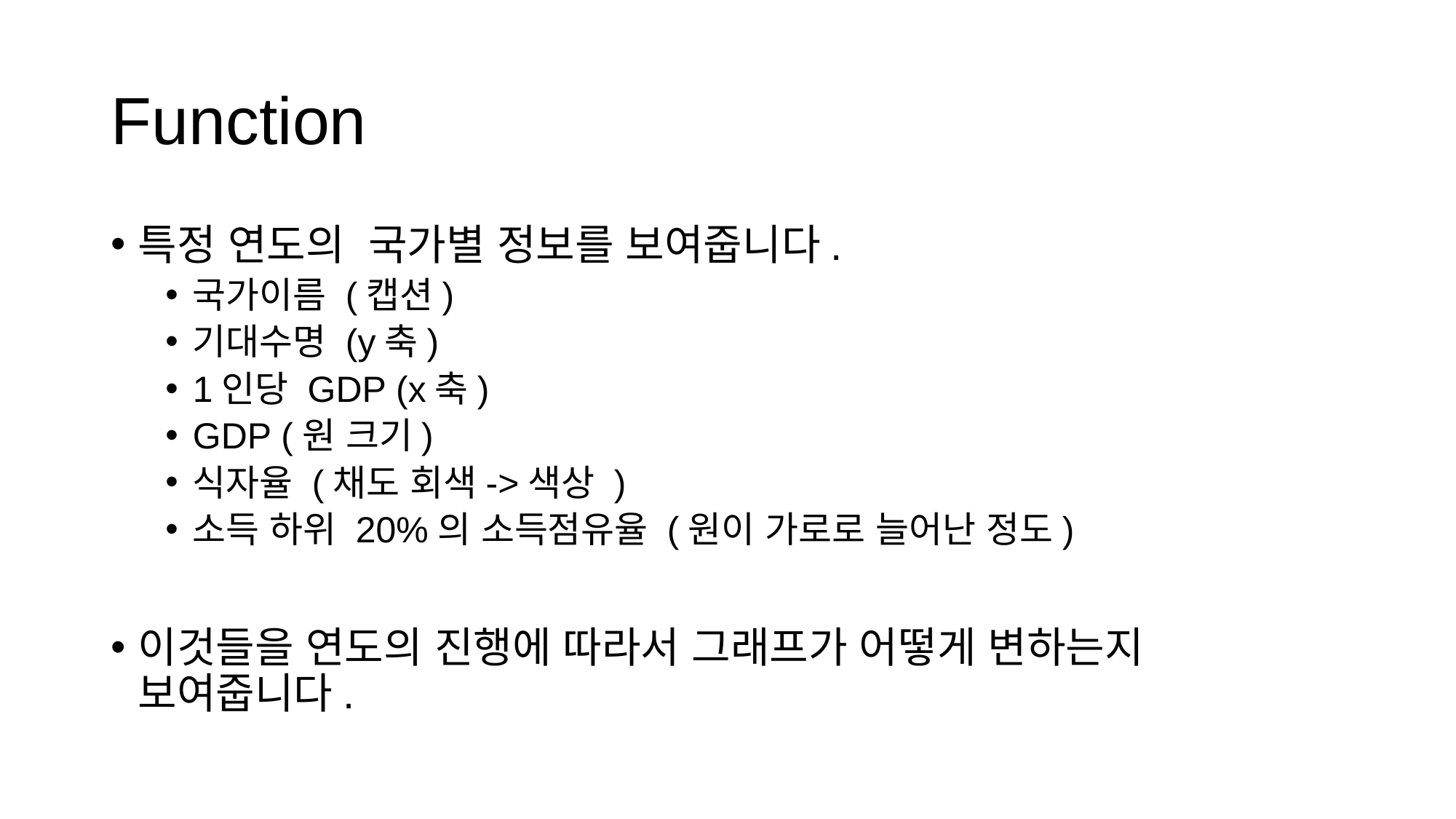

# Function
특정 연도의  국가별 정보를 보여줍니다.
국가이름 (캡션)
기대수명 (y축)
1인당 GDP (x축)
GDP (원 크기)
식자율 (채도 회색->색상 )
소득 하위 20%의 소득점유율 (원이 가로로 늘어난 정도)

이것들을 연도의 진행에 따라서 그래프가 어떻게 변하는지 보여줍니다.